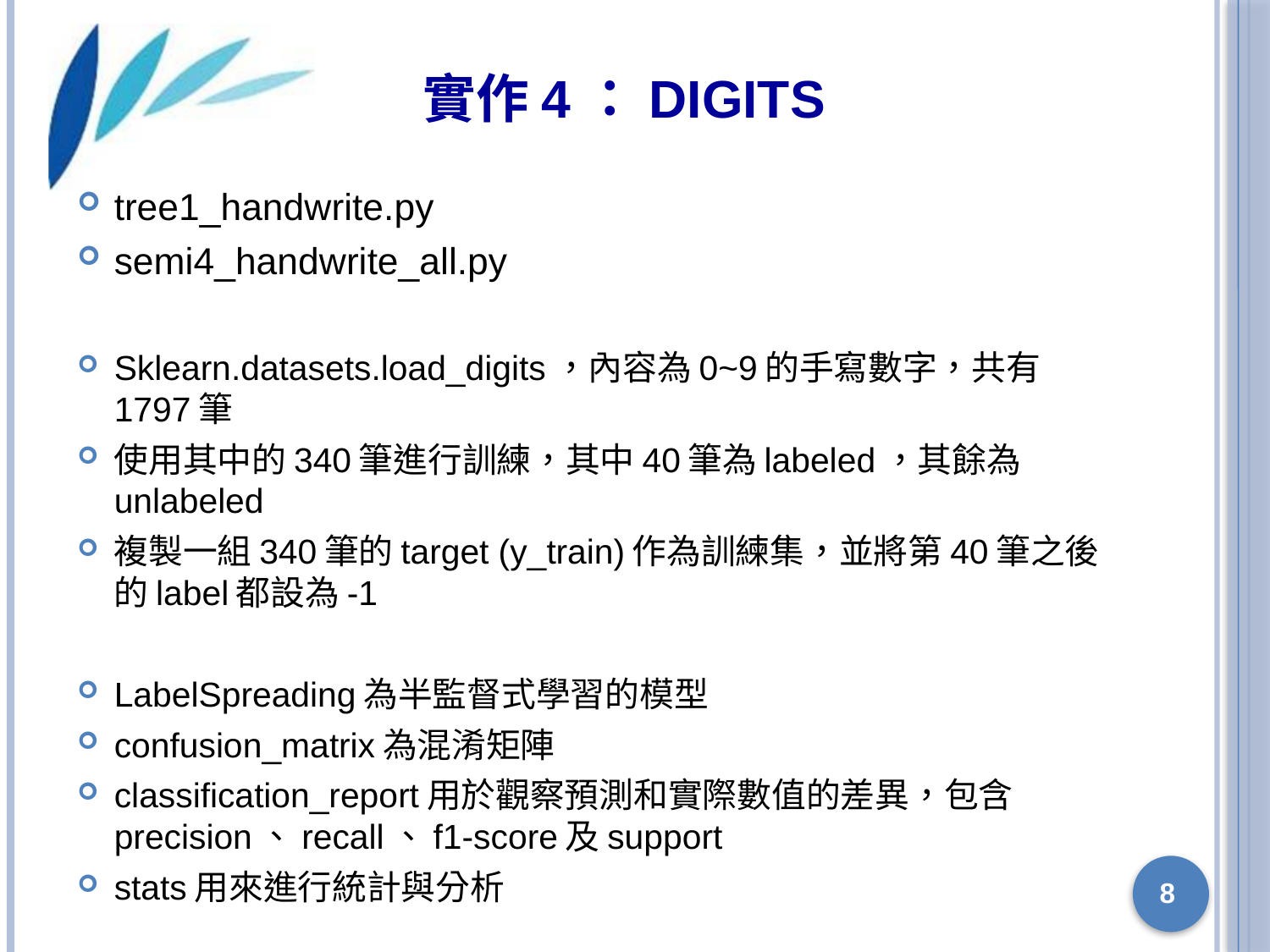

# 實作4：digits
tree1_handwrite.py
semi4_handwrite_all.py

Sklearn.datasets.load_digits，內容為0~9的手寫數字，共有1797筆
使用其中的340筆進行訓練，其中40筆為labeled，其餘為unlabeled
複製一組340筆的target (y_train)作為訓練集，並將第40筆之後的label都設為-1

LabelSpreading為半監督式學習的模型
confusion_matrix為混淆矩陣
classification_report用於觀察預測和實際數值的差異，包含precision、recall、f1-score及support
stats用來進行統計與分析

8